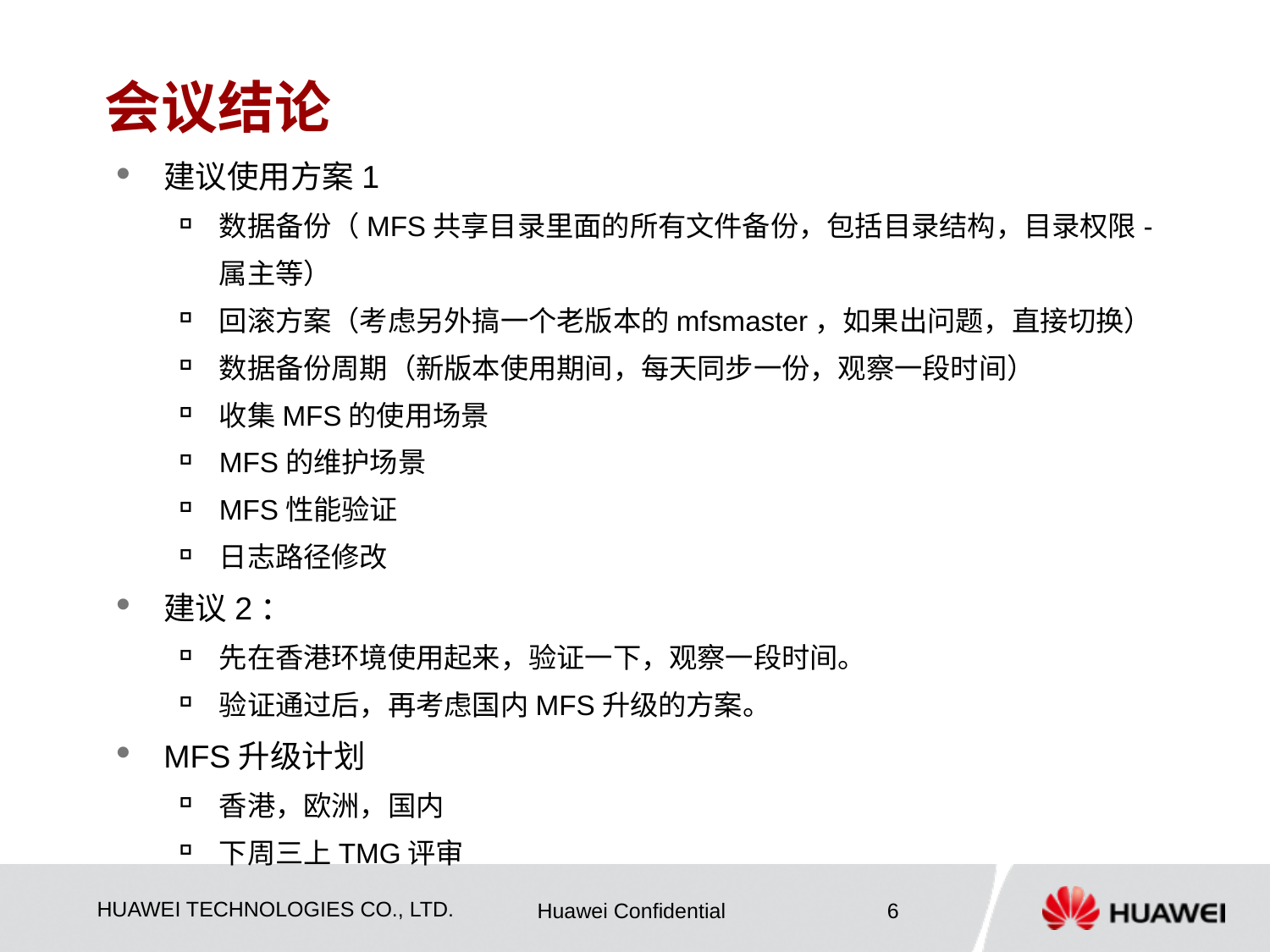

# 会议结论
建议使用方案1
数据备份（MFS共享目录里面的所有文件备份，包括目录结构，目录权限-属主等）
回滚方案（考虑另外搞一个老版本的mfsmaster，如果出问题，直接切换）
数据备份周期（新版本使用期间，每天同步一份，观察一段时间）
收集MFS的使用场景
MFS的维护场景
MFS性能验证
日志路径修改
建议2：
先在香港环境使用起来，验证一下，观察一段时间。
验证通过后，再考虑国内MFS升级的方案。
MFS升级计划
香港，欧洲，国内
下周三上TMG评审